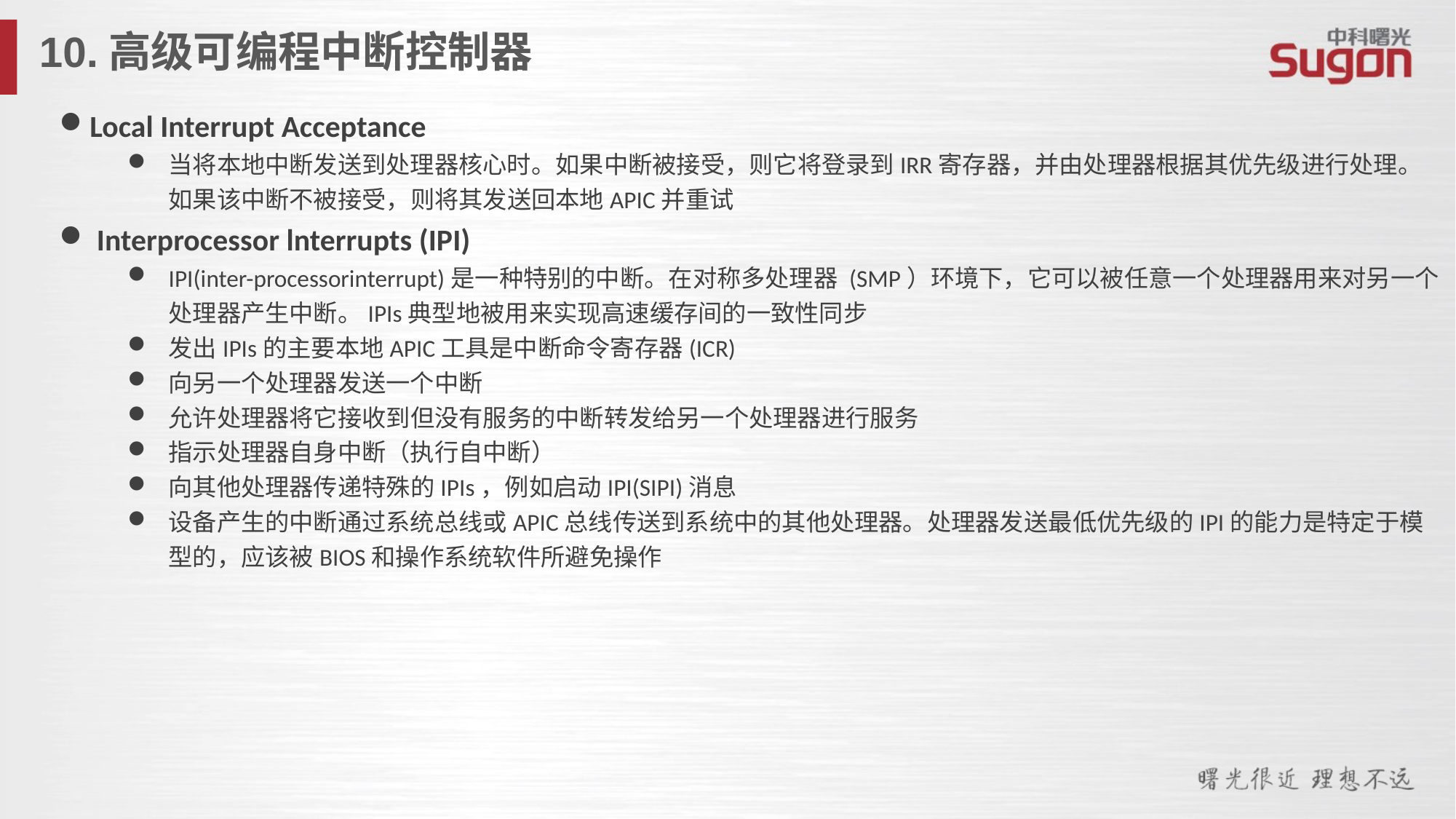

10.高级可编程中断控制器
Local Interrupt Acceptance
当将本地中断发送到处理器核心时。如果中断被接受，则它将登录到IRR寄存器，并由处理器根据其优先级进行处理。如果该中断不被接受，则将其发送回本地APIC并重试
 Interprocessor lnterrupts (IPI)
IPI(inter-processorinterrupt)是一种特别的中断。在对称多处理器 (SMP）环境下，它可以被任意一个处理器用来对另一个处理器产生中断。IPIs典型地被用来实现高速缓存间的一致性同步
发出IPIs的主要本地APIC工具是中断命令寄存器(ICR)
向另一个处理器发送一个中断
允许处理器将它接收到但没有服务的中断转发给另一个处理器进行服务
指示处理器自身中断（执行自中断）
向其他处理器传递特殊的IPIs，例如启动IPI(SIPI)消息
设备产生的中断通过系统总线或APIC总线传送到系统中的其他处理器。处理器发送最低优先级的IPI的能力是特定于模型的，应该被BIOS和操作系统软件所避免操作